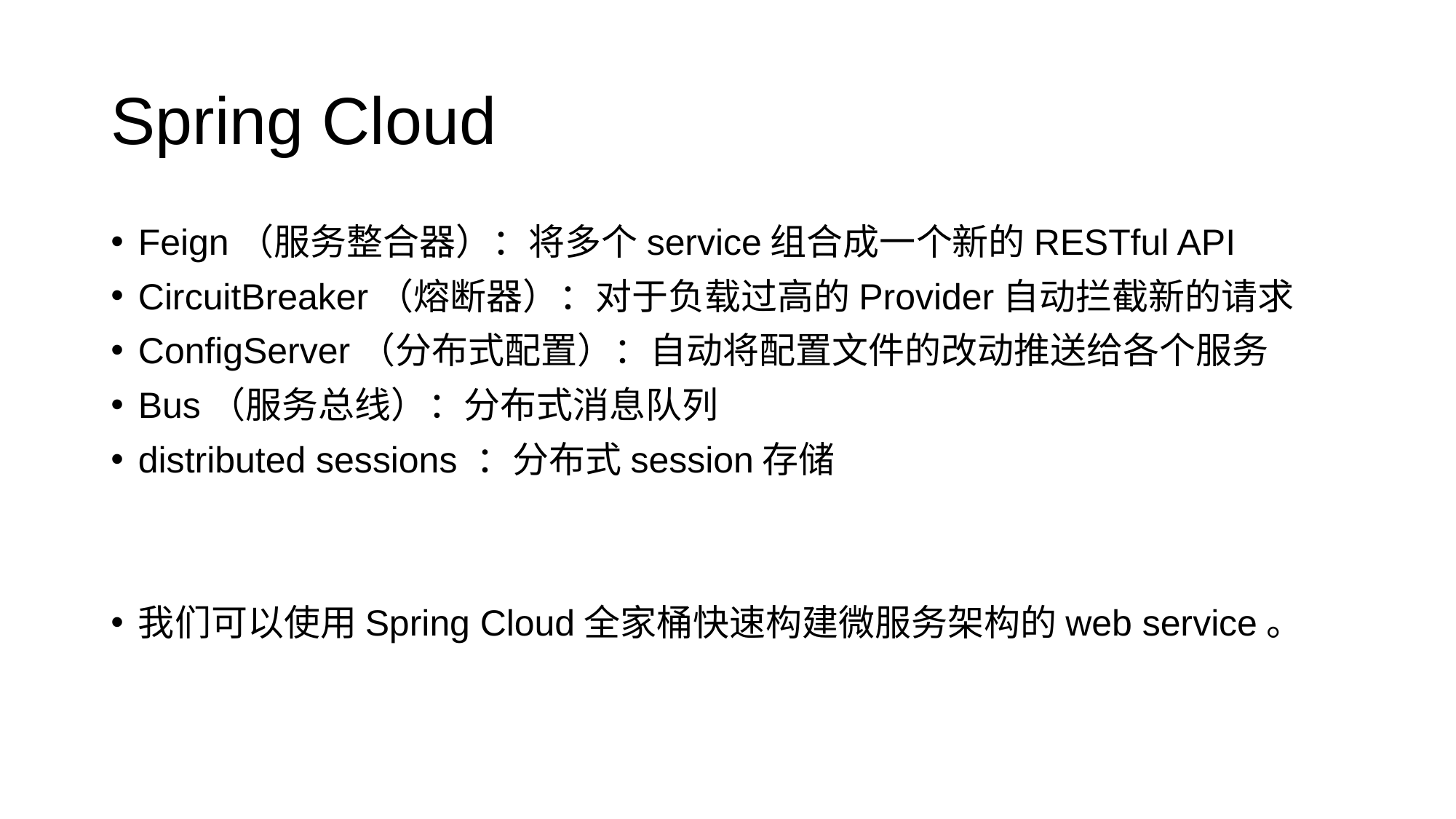

# Spring Cloud
Feign（服务整合器）：将多个service组合成一个新的RESTful API
CircuitBreaker（熔断器）：对于负载过高的Provider自动拦截新的请求
ConfigServer（分布式配置）：自动将配置文件的改动推送给各个服务
Bus（服务总线）：分布式消息队列
distributed sessions ：分布式session存储

我们可以使用Spring Cloud全家桶快速构建微服务架构的web service。